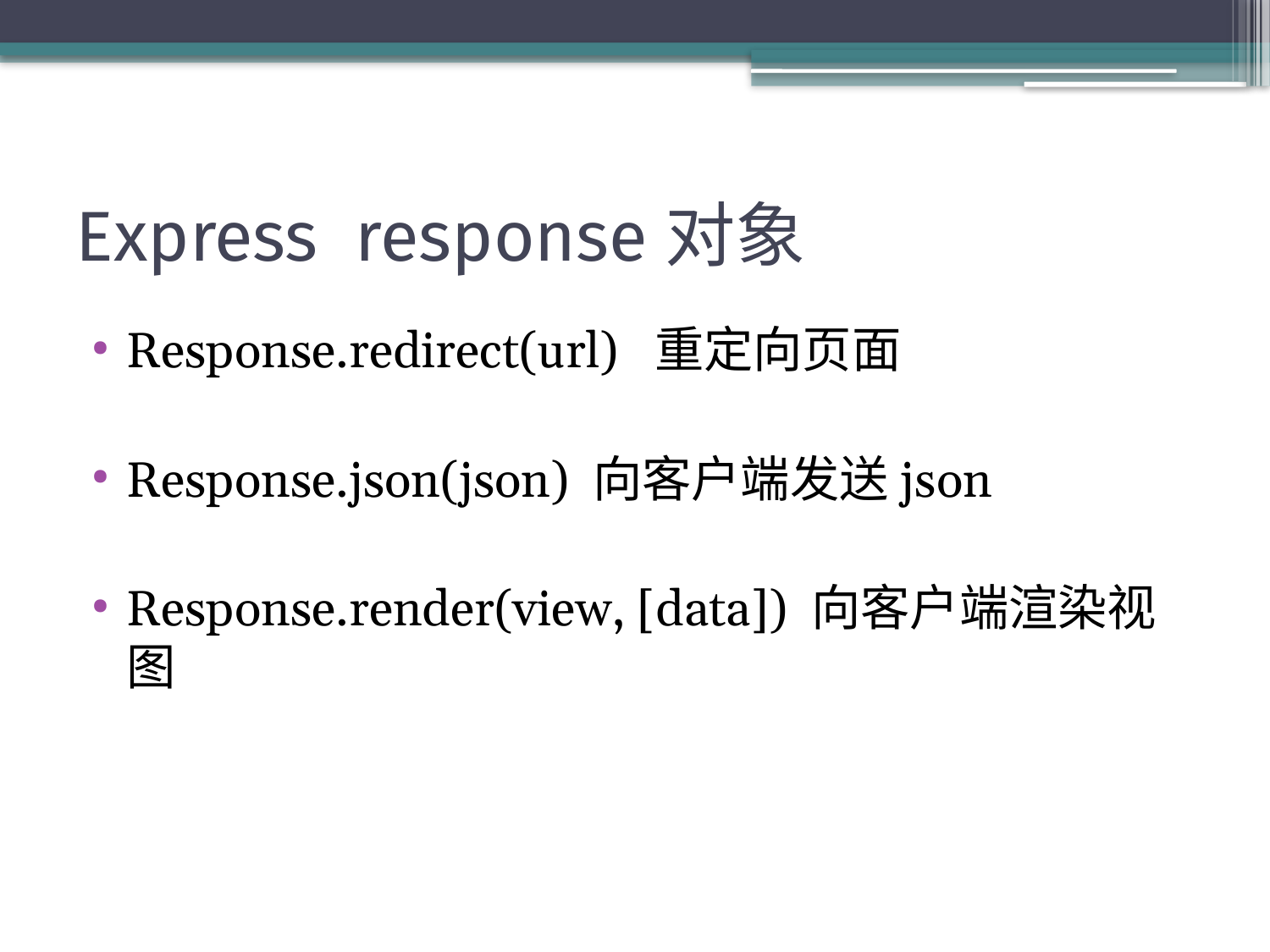

# Express  response对象
Response.redirect(url)  重定向页面

Response.json(json) 向客户端发送json

Response.render(view, [data]) 向客户端渲染视图